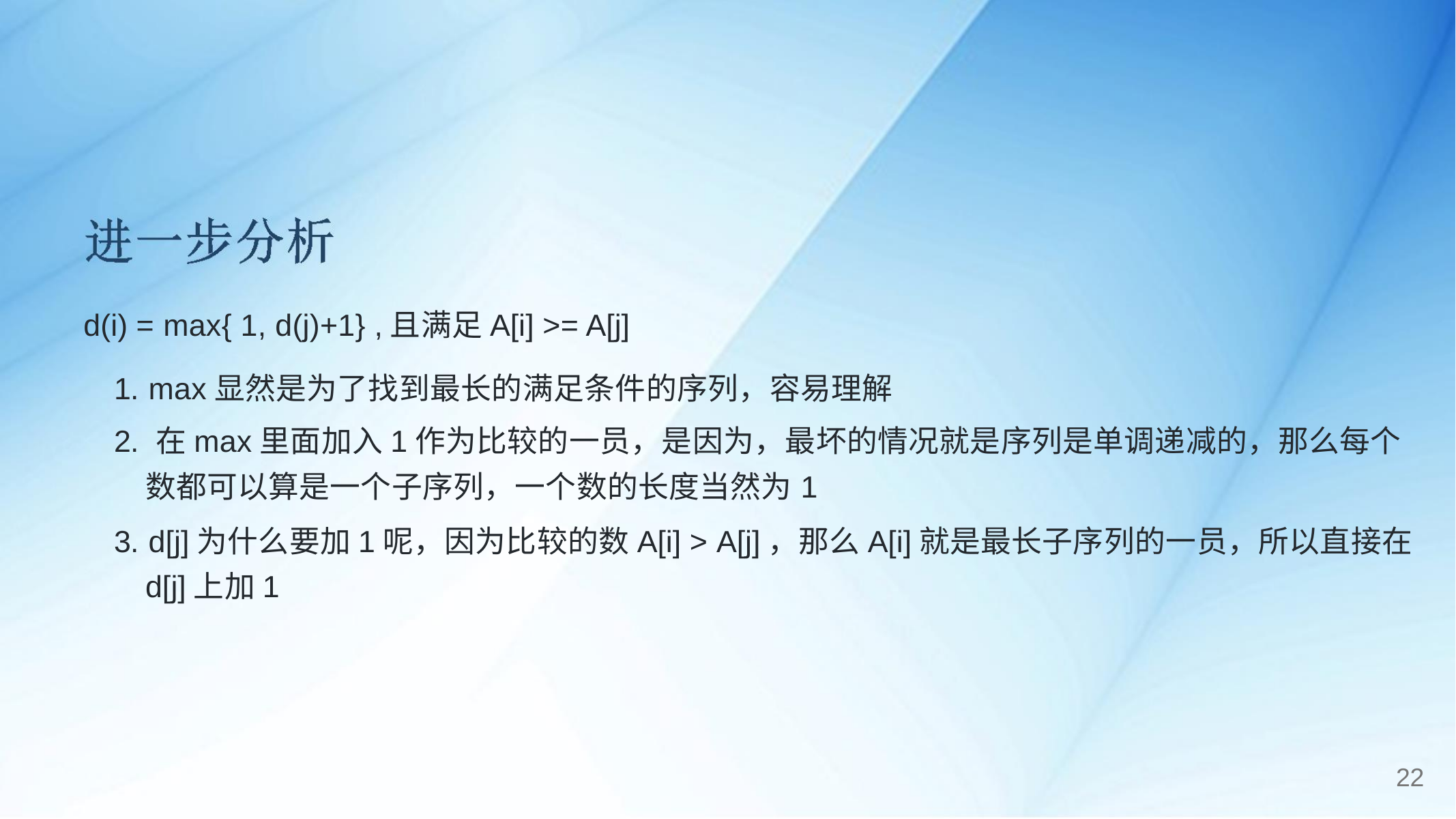

d(i) = max{ 1, d(j)+1} ,且满足A[i] >= A[j]
1. max显然是为了找到最长的满足条件的序列，容易理解
2. 在max里面加入1作为比较的一员，是因为，最坏的情况就是序列是单调递减的，那么每个
数都可以算是一个子序列，一个数的长度当然为1
3. d[j]为什么要加1呢，因为比较的数A[i] > A[j]，那么A[i]就是最长子序列的一员，所以直接在
d[j]上加1
22